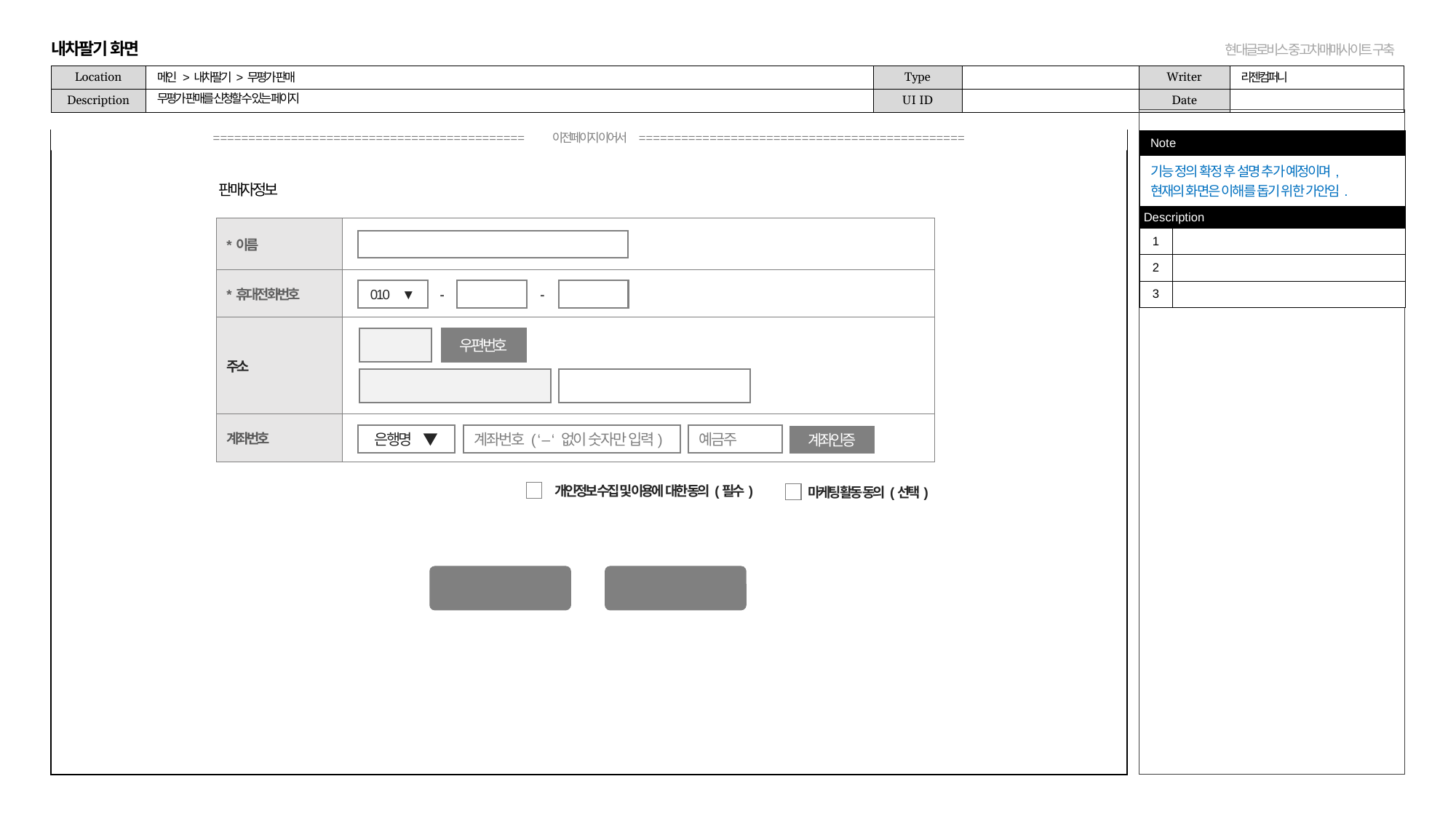

내차팔기 화면
메인  > 내차팔기 > 무평가 판매

리젠컴퍼니
무평가 판매를 신청할 수 있는 페이지

| Note |  |
| --- | --- |
| 기능 정의 확정 후 설명 추가 예정이며, 현재의 화면은 이해를 돕기 위한 가안임. |  |
| Description |  |
| 1 |  |
| 2 |  |
| 3 |  |
판매자정보
| \* 이름 |  |
| --- | --- |
| \* 휴대전화번호 |  |
| 주소 |  |
| 계좌번호 |  |

010     ▼

-
-

우편번호

은행명    ▼
계좌번호 ( ‘ – ‘ 없이 숫자만 입력)
예금주
계좌인증
개인정보 수집 및 이용에  대한 동의 (필수)

마케팅 활동 동의 (선택)

임시저장
다음단계로